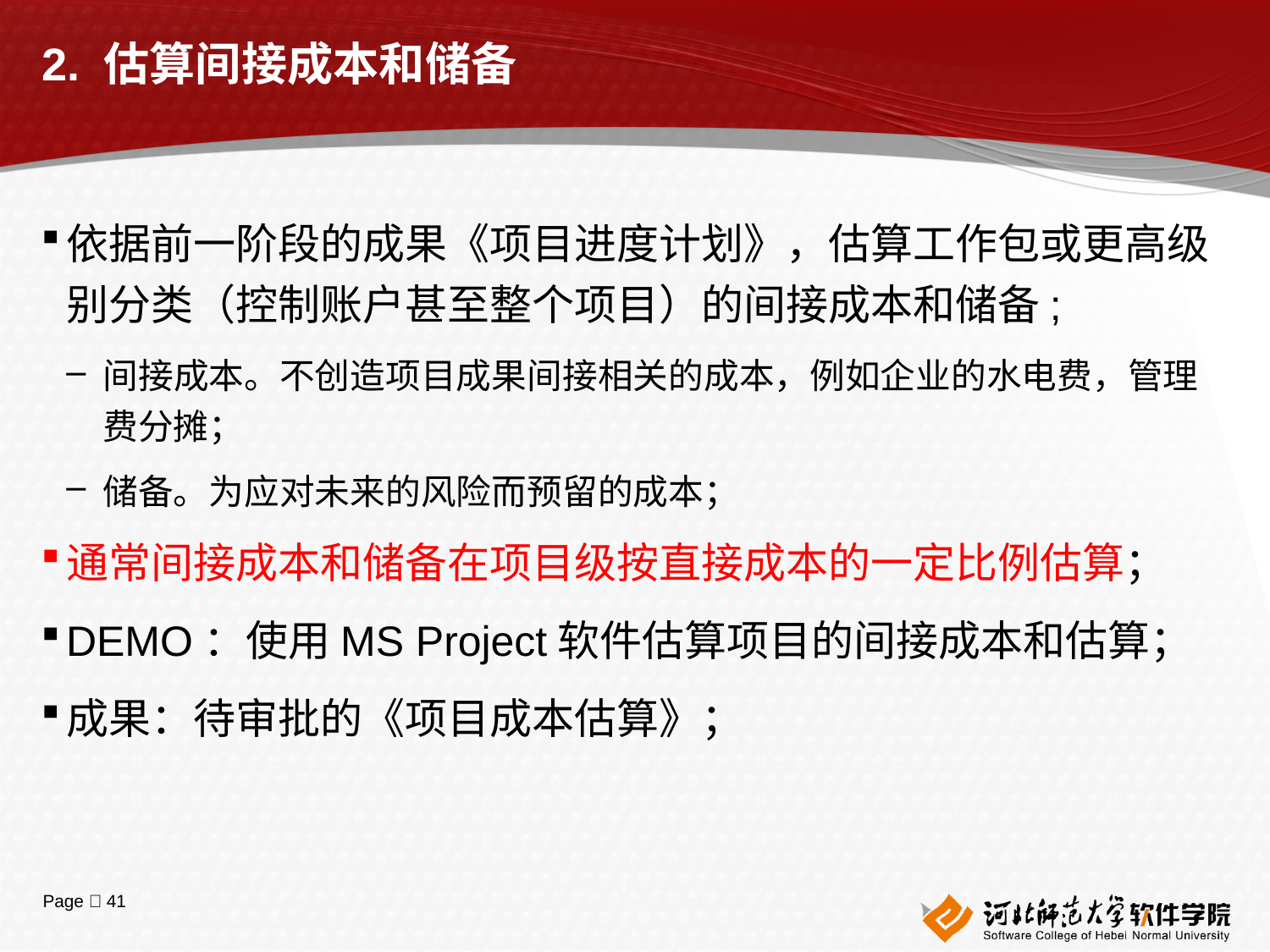

# 2. 估算间接成本和储备
依据前一阶段的成果《项目进度计划》，估算工作包或更高级别分类（控制账户甚至整个项目）的间接成本和储备;
间接成本。不创造项目成果间接相关的成本，例如企业的水电费，管理费分摊；
储备。为应对未来的风险而预留的成本；
通常间接成本和储备在项目级按直接成本的一定比例估算；
DEMO：使用MS Project软件估算项目的间接成本和估算；
成果：待审批的《项目成本估算》；